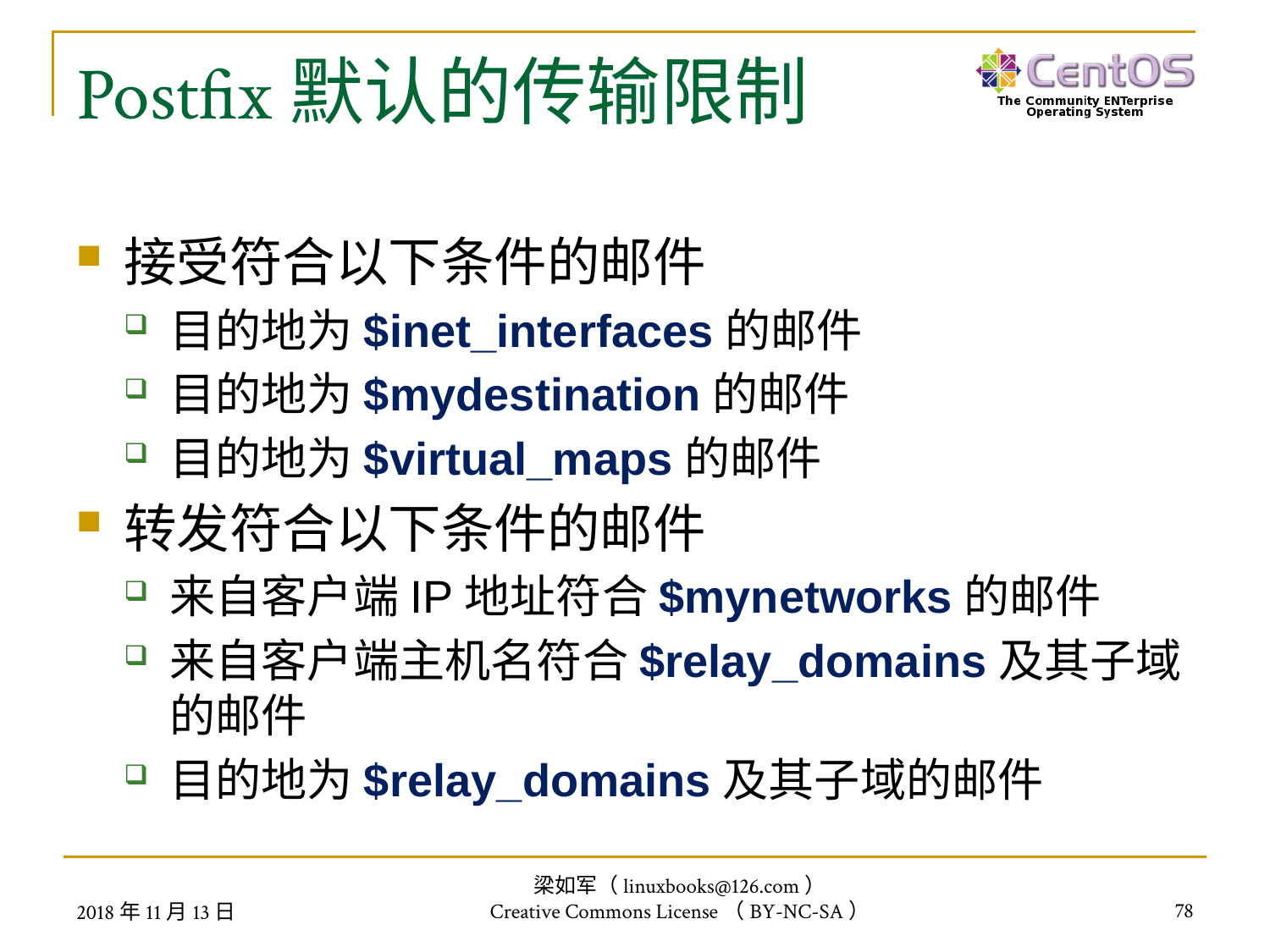

# Postfix默认的传输限制
接受符合以下条件的邮件
目的地为$inet_interfaces的邮件
目的地为$mydestination的邮件
目的地为$virtual_maps的邮件
转发符合以下条件的邮件
来自客户端IP地址符合$mynetworks的邮件
来自客户端主机名符合$relay_domains及其子域的邮件
目的地为$relay_domains及其子域的邮件
梁如军（linuxbooks@126.com）
Creative Commons License（BY-NC-SA）
2018年11月13日
78